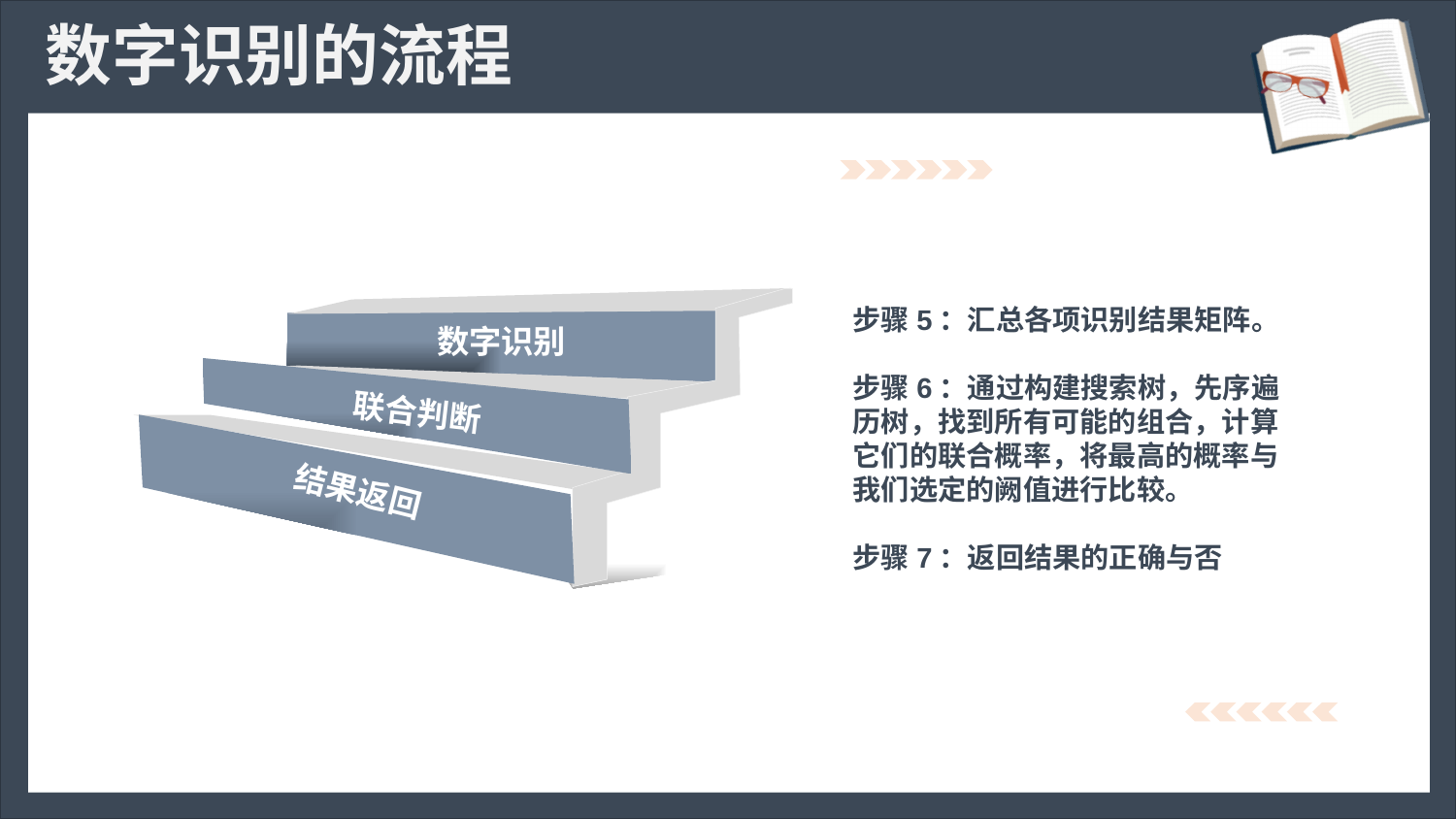

# 数字识别的流程

步骤5：汇总各项识别结果矩阵。

步骤6：通过构建搜索树，先序遍历树，找到所有可能的组合，计算它们的联合概率，将最高的概率与我们选定的阙值进行比较。

步骤7：返回结果的正确与否

数字识别
联合判断
结果返回